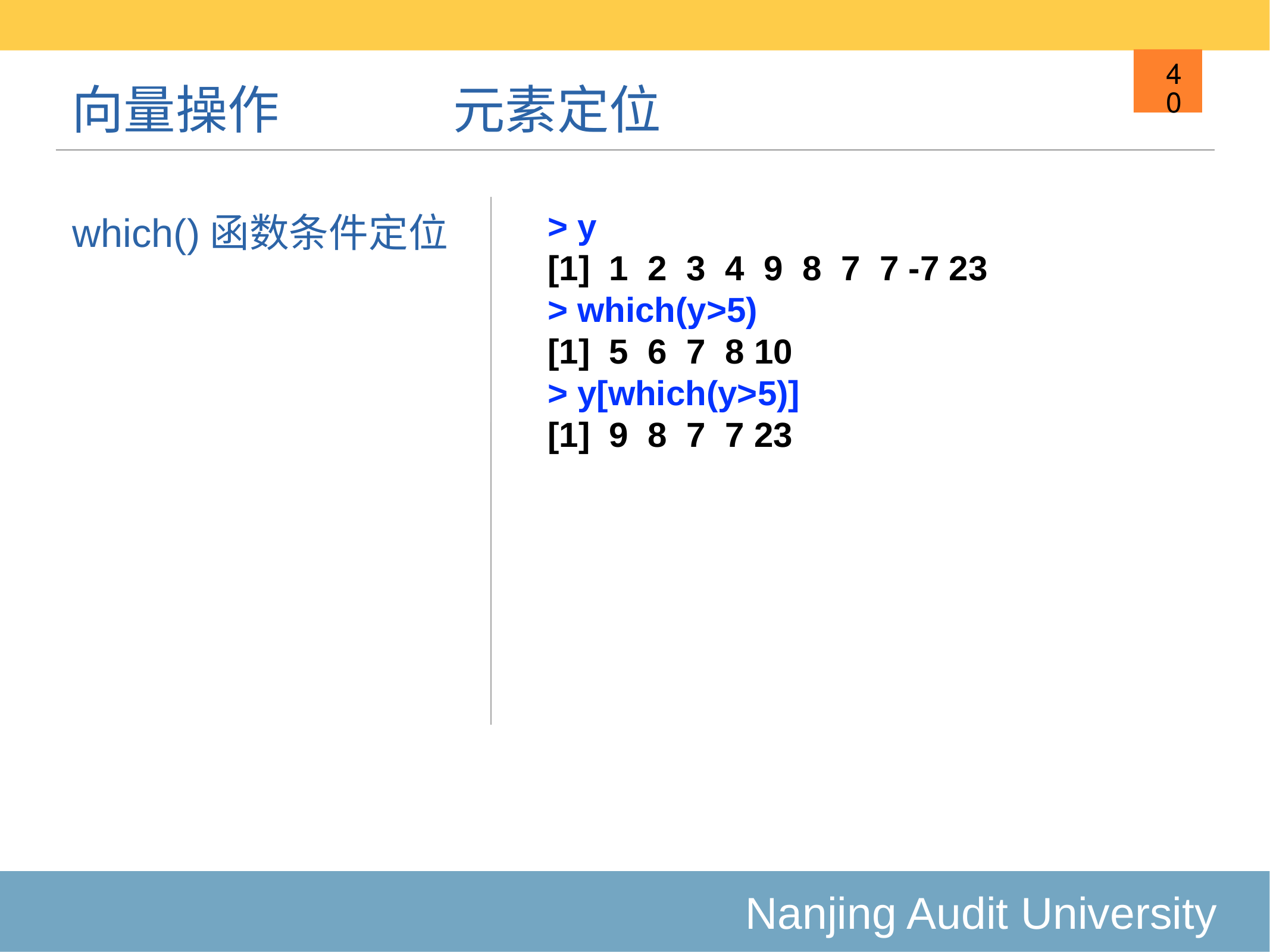

# 向量操作
元素定位
40
> y
[1]  1  2  3  4  9  8  7  7 -7 23
> which(y>5)
[1]  5  6  7  8 10
> y[which(y>5)]
[1]  9  8  7  7 23
which()函数条件定位